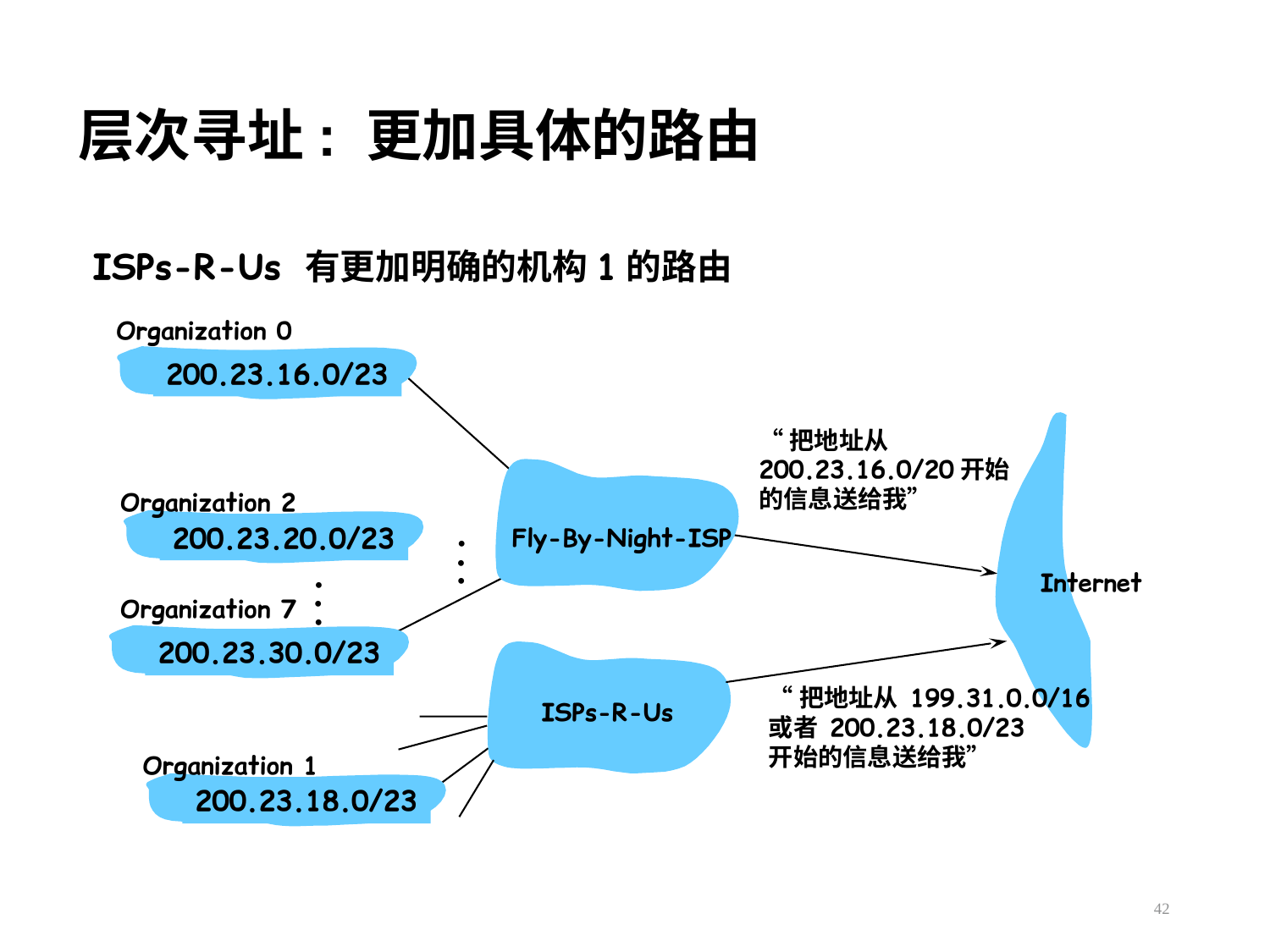

# 层次寻址: 更加具体的路由
ISPs-R-Us 有更加明确的机构1的路由
Organization 0

200.23.16.0/23

“把地址从
200.23.16.0/20开始
的信息送给我”

Organization 2
.
.
.

200.23.20.0/23
Fly-By-Night-ISP

.
.
.
Internet

Organization 7

200.23.30.0/23

“把地址从 199.31.0.0/16
或者 200.23.18.0/23
开始的信息送给我”
ISPs-R-Us

Organization 1

200.23.18.0/23
42